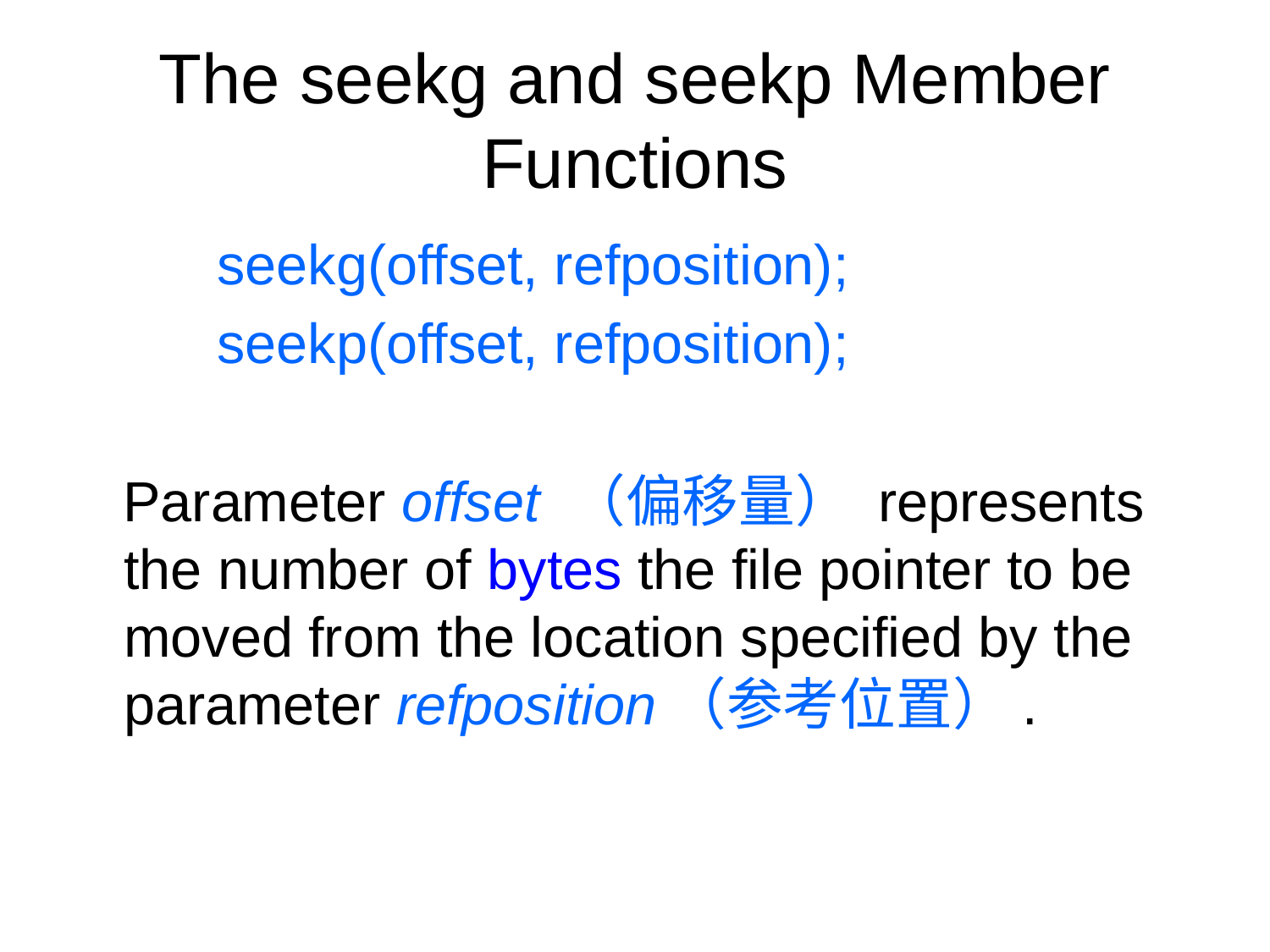

# The seekg and seekp Member Functions
         seekg(offset, refposition);
         seekp(offset, refposition);

   Parameter offset （偏移量） represents the number of bytes the file pointer to be moved from the location specified by the parameter refposition（参考位置）.